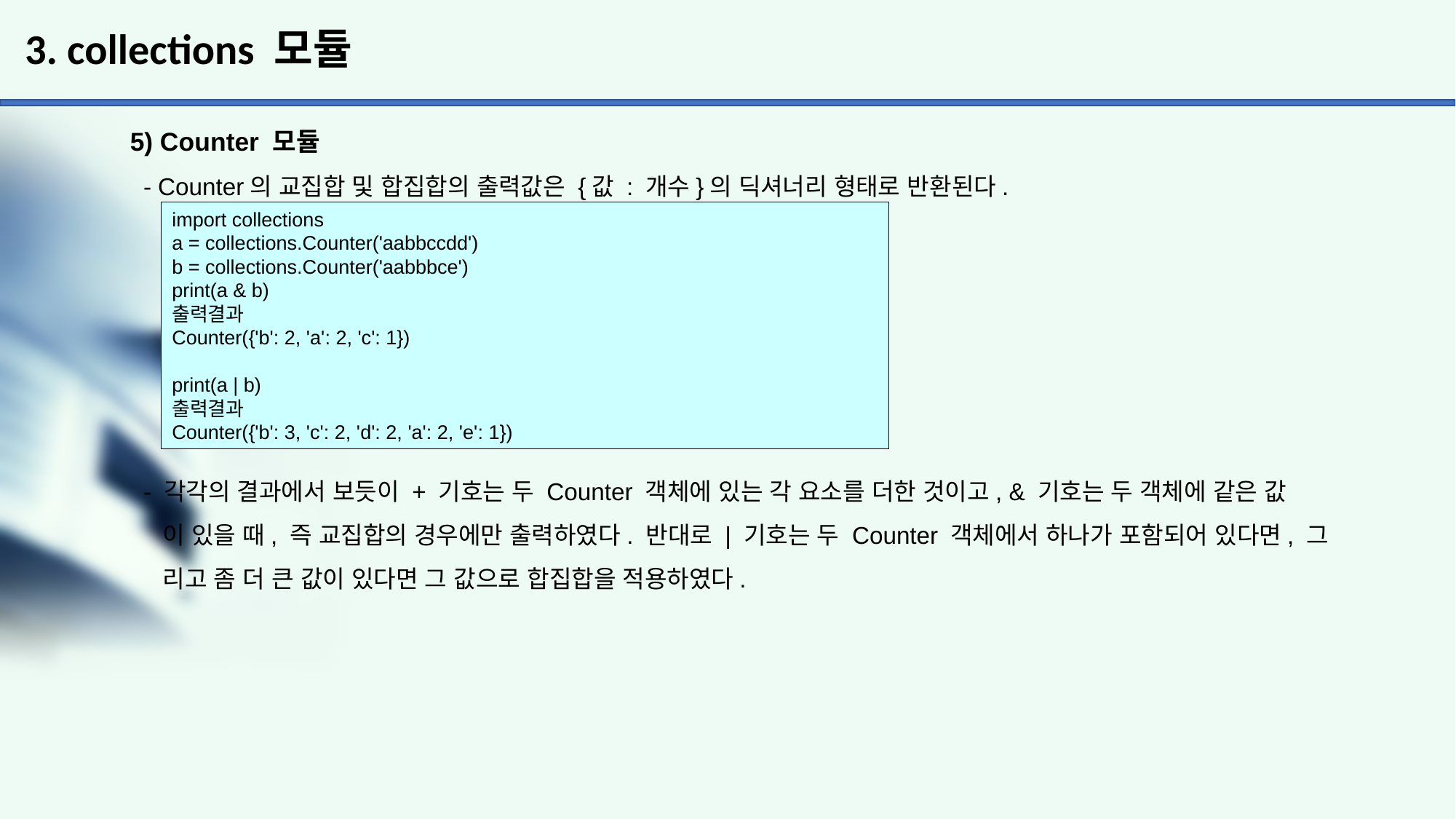

# 3. collections 모듈
5) Counter 모듈
  - Counter의 교집합 및 합집합의 출력값은 {값 : 개수}의 딕셔너리 형태로 반환된다.

  - 각각의 결과에서 보듯이 + 기호는 두 Counter 객체에 있는 각 요소를 더한 것이고, & 기호는 두 객체에 같은 값
    이 있을 때, 즉 교집합의 경우에만 출력하였다. 반대로 | 기호는 두 Counter 객체에서 하나가 포함되어 있다면, 그
    리고 좀 더 큰 값이 있다면 그 값으로 합집합을 적용하였다.
import collections
a = collections.Counter('aabbccdd')
b = collections.Counter('aabbbce')
print(a & b)
출력결과
Counter({'b': 2, 'a': 2, 'c': 1})

print(a | b)
출력결과
Counter({'b': 3, 'c': 2, 'd': 2, 'a': 2, 'e': 1})